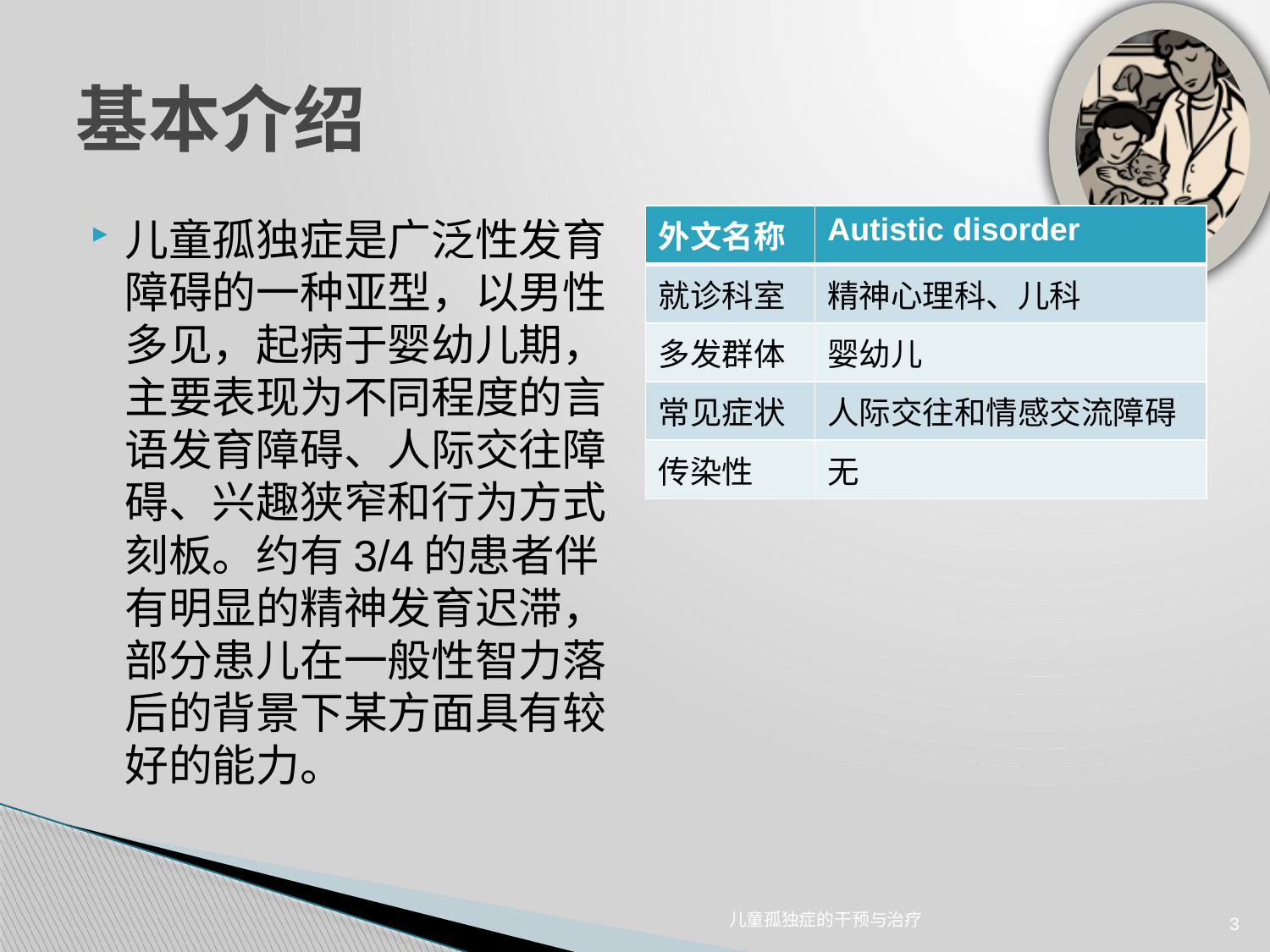

# 基本介绍
| 外文名称 | Autistic disorder |
| --- | --- |
| 就诊科室 | 精神心理科、儿科 |
| 多发群体 | 婴幼儿 |
| 常见症状 | 人际交往和情感交流障碍 |
| 传染性 | 无 |
儿童孤独症是广泛性发育障碍的一种亚型，以男性多见，起病于婴幼儿期，主要表现为不同程度的言语发育障碍、人际交往障碍、兴趣狭窄和行为方式刻板。约有3/4的患者伴有明显的精神发育迟滞，部分患儿在一般性智力落后的背景下某方面具有较好的能力。
儿童孤独症的干预与治疗
3